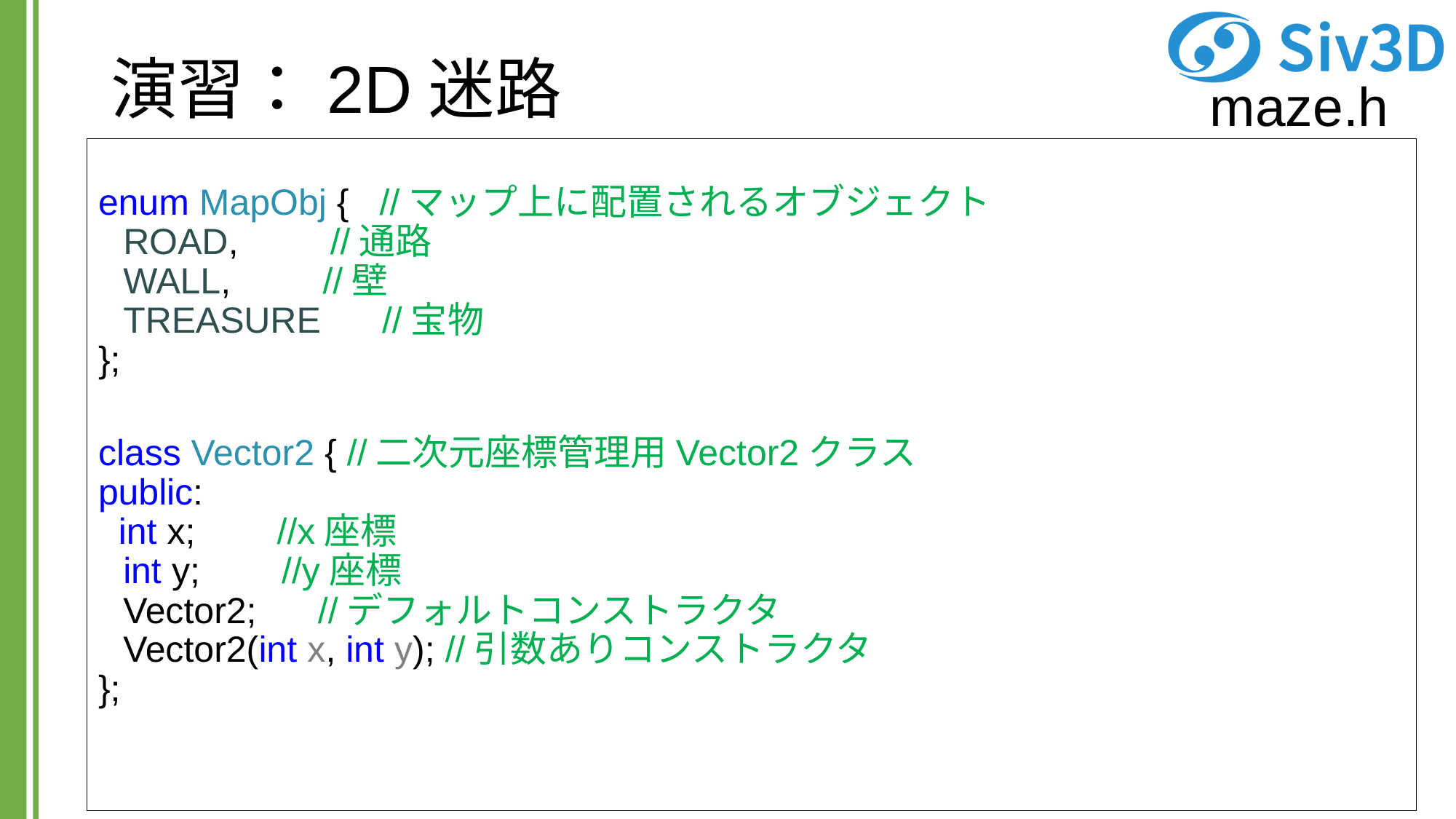

# 演習：2D迷路
maze.h
enum MapObj {   //マップ上に配置されるオブジェクト
  ROAD,         //通路
  WALL,         //壁
  TREASURE      //宝物
};
class Vector2 { //二次元座標管理用Vector2クラス
public:
  int x;        //x座標
  int y;        //y座標
  Vector2;      //デフォルトコンストラクタ
  Vector2(int x, int y); //引数ありコンストラクタ
};